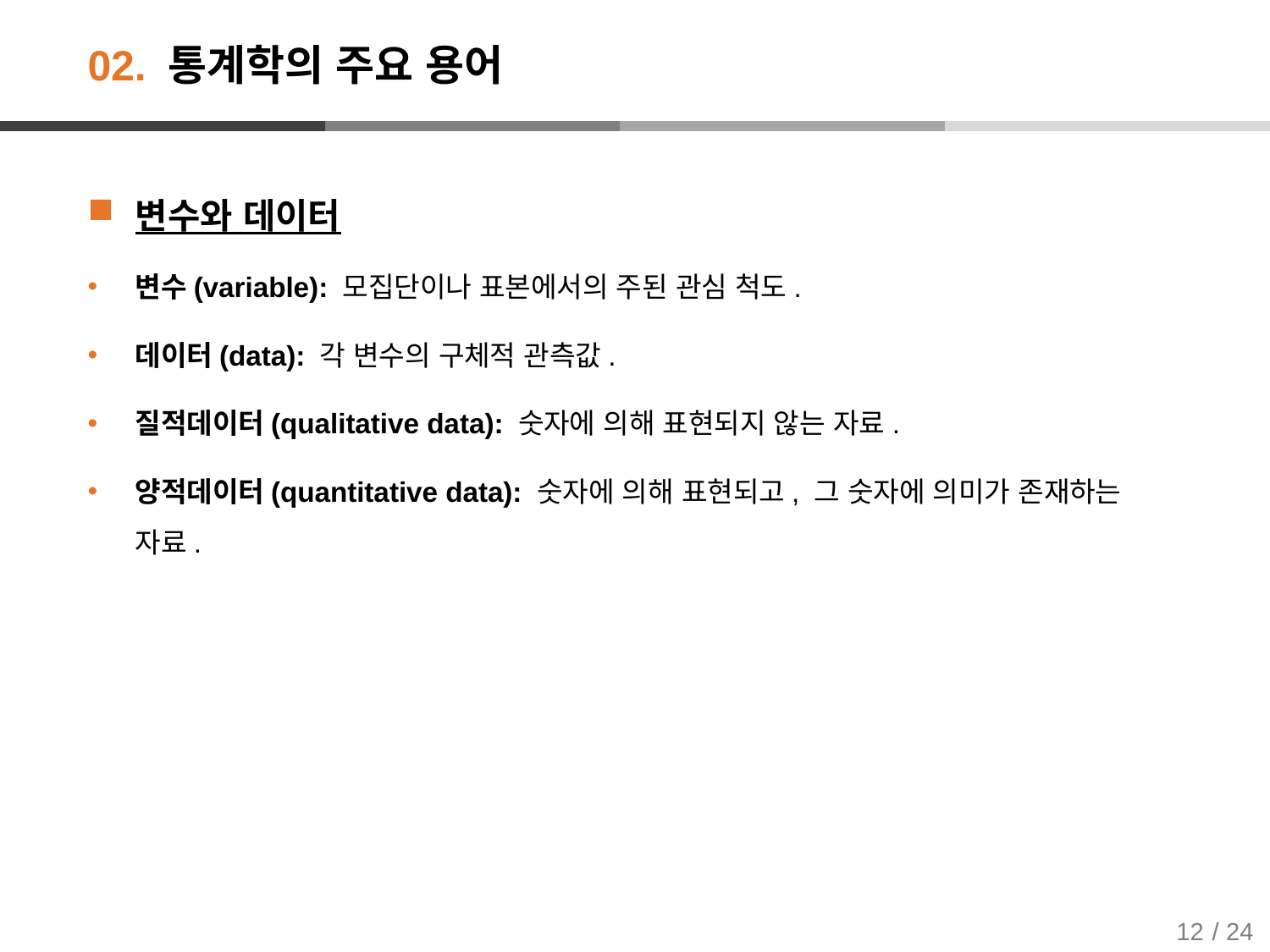

# 02. 통계학의 주요 용어
변수와 데이터
변수(variable): 모집단이나 표본에서의 주된 관심 척도.
데이터(data): 각 변수의 구체적 관측값.
질적데이터(qualitative data): 숫자에 의해 표현되지 않는 자료.
양적데이터(quantitative data): 숫자에 의해 표현되고, 그 숫자에 의미가 존재하는 자료.